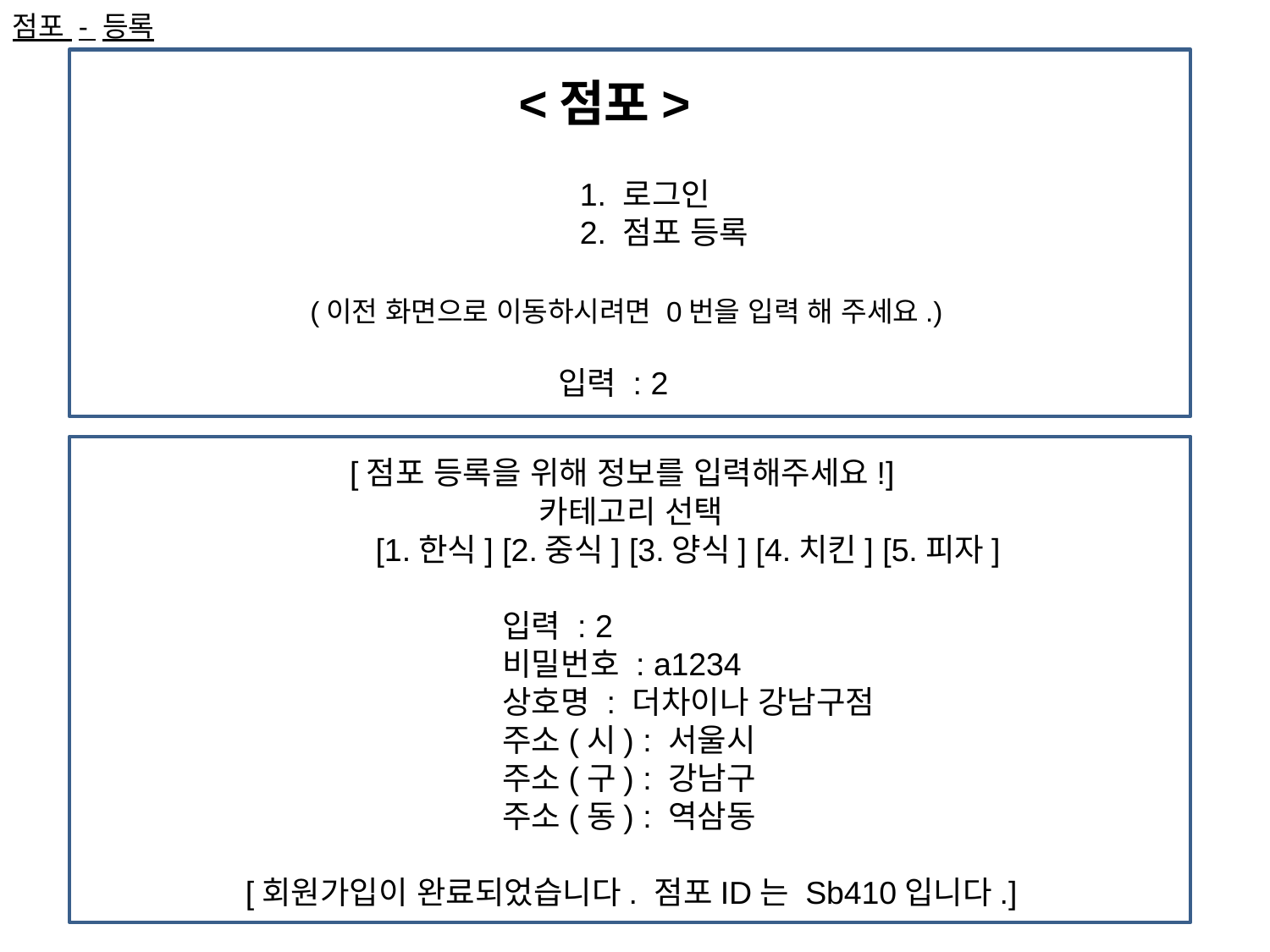

점포 - 등록

<점포>
				1. 로그인
				2. 점포 등록
(이전 화면으로 이동하시려면 0번을 입력 해 주세요.)
입력 : 2

[점포 등록을 위해 정보를 입력해주세요!]
			    카테고리 선택
		[1.한식] [2.중식] [3.양식] [4.치킨] [5.피자]

			입력 : 2
			비밀번호 : a1234
			상호명 : 더차이나 강남구점
			주소(시) : 서울시
			주소(구) : 강남구
			주소(동) : 역삼동

     [회원가입이 완료되었습니다. 점포ID는 Sb410입니다.]